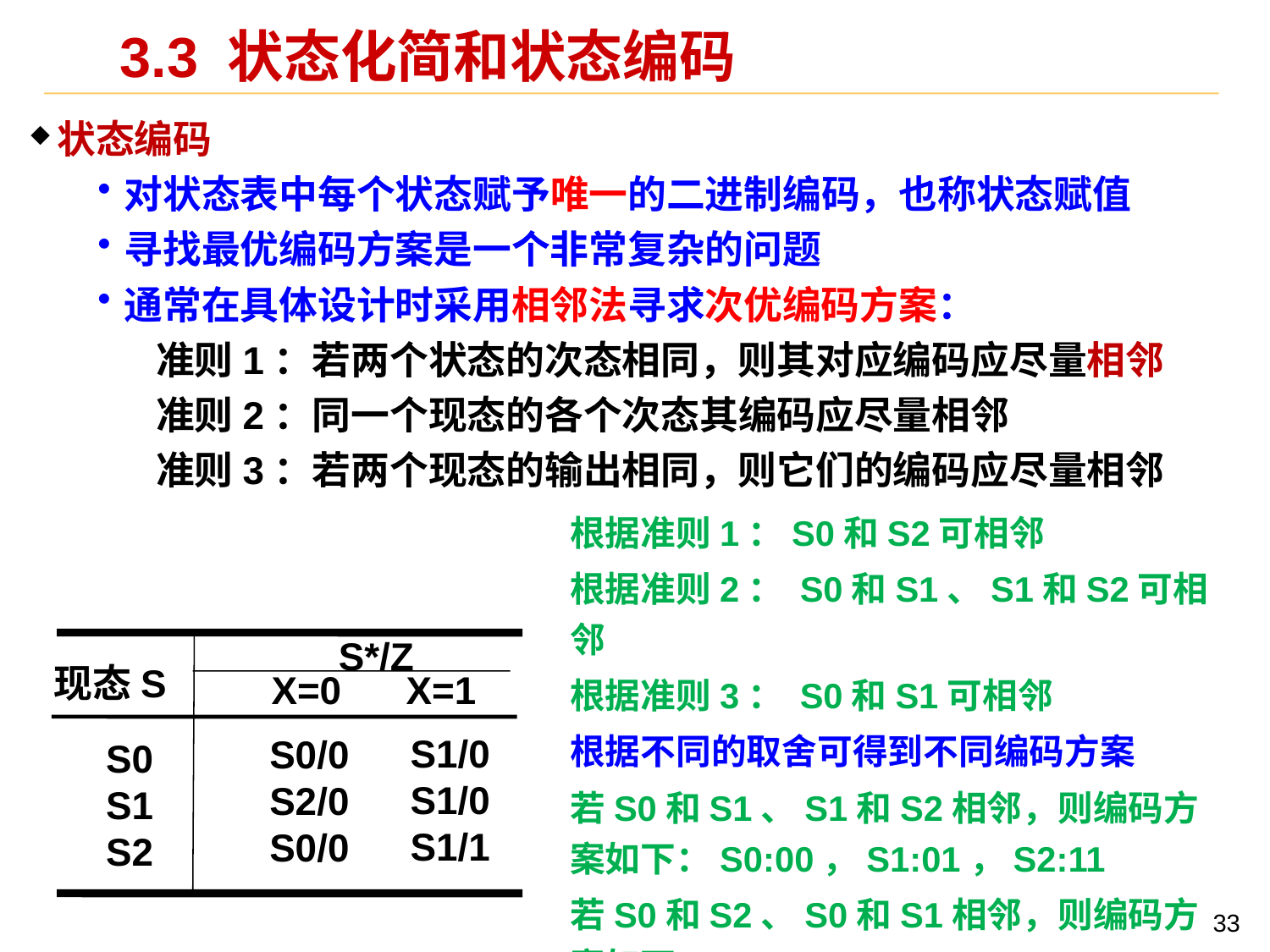

# 3.3 状态化简和状态编码
状态编码
对状态表中每个状态赋予唯一的二进制编码，也称状态赋值
寻找最优编码方案是一个非常复杂的问题
通常在具体设计时采用相邻法寻求次优编码方案：
准则1：若两个状态的次态相同，则其对应编码应尽量相邻
准则2：同一个现态的各个次态其编码应尽量相邻
准则3：若两个现态的输出相同，则它们的编码应尽量相邻

根据准则1：S0和S2可相邻
根据准则2： S0和S1、S1和S2可相邻
根据准则3： S0和S1可相邻
根据不同的取舍可得到不同编码方案
若S0和S1、S1和S2相邻，则编码方案如下：S0:00，S1:01，S2:11
若S0和S2、S0和S1相邻，则编码方案如下：S0:00，S1:01，S2:10
S*/Z

现态S
X=0      X=1

S1/0
S1/0
S1/1
S0/0
S2/0
S0/0
S0
S1
S2
33